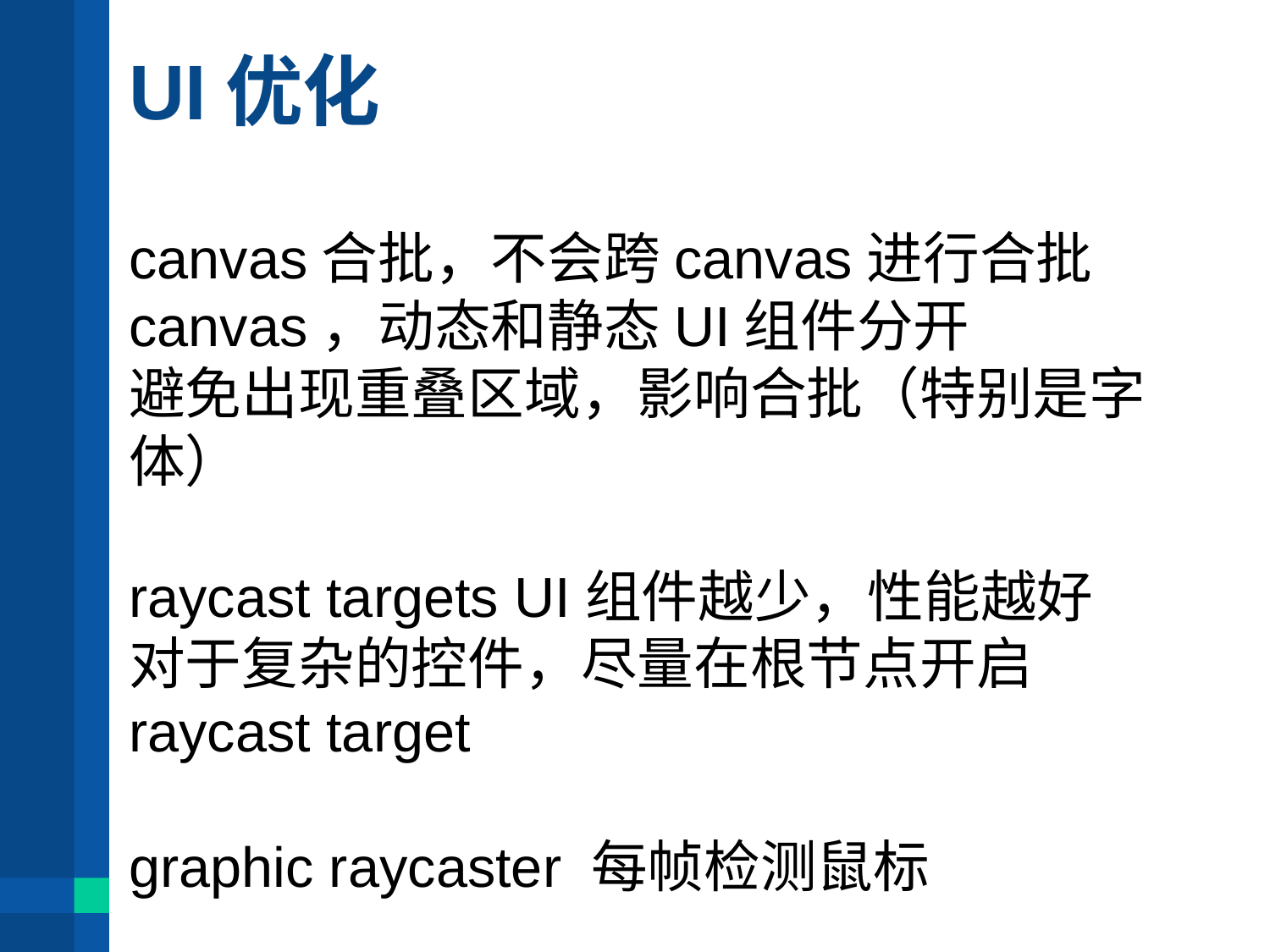

# UI优化
canvas合批，不会跨canvas进行合批
canvas，动态和静态UI组件分开
避免出现重叠区域，影响合批（特别是字体）

raycast targets UI组件越少，性能越好
对于复杂的控件，尽量在根节点开启raycast target

graphic raycaster 每帧检测鼠标